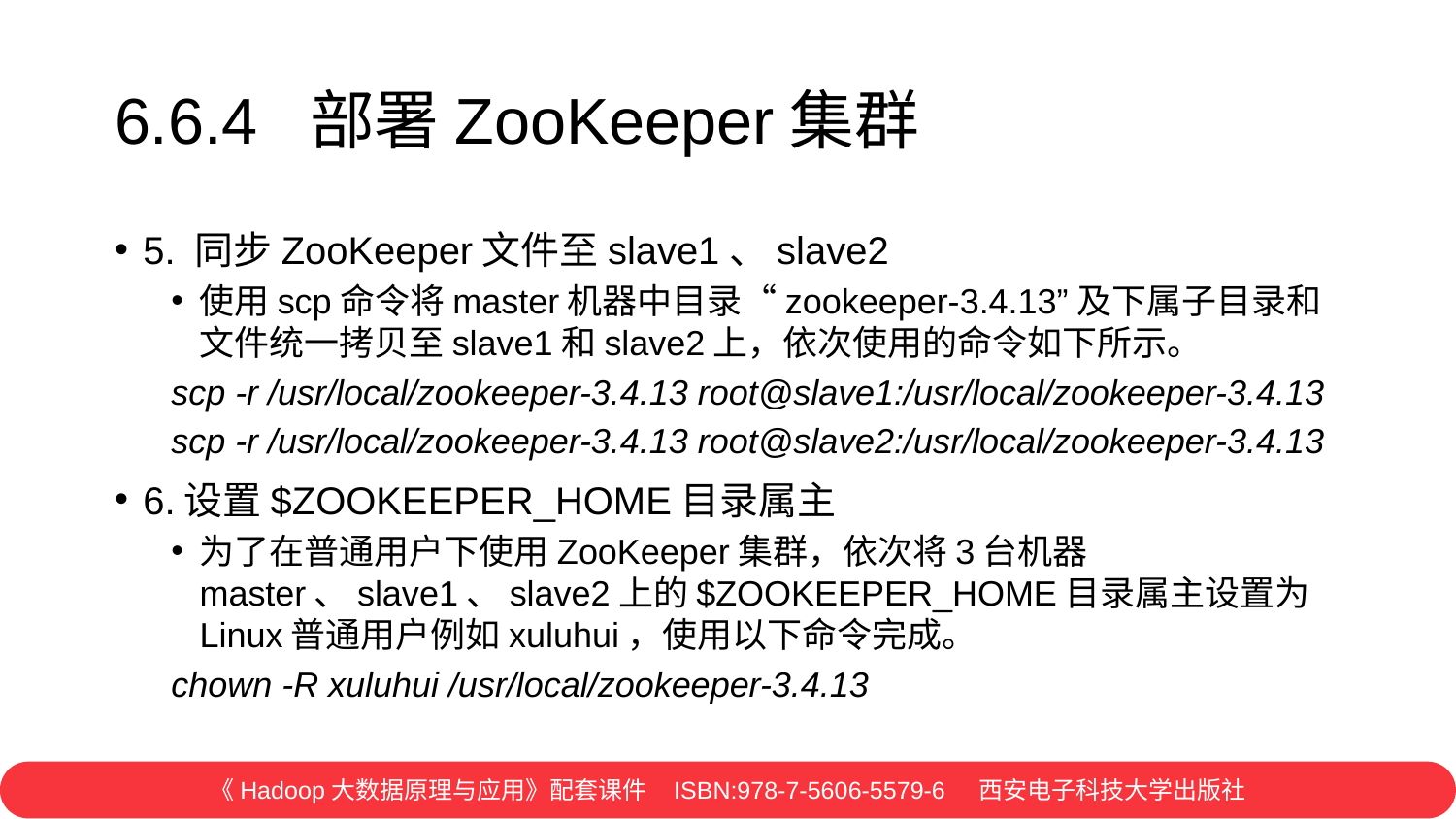

# 6.6.4  部署ZooKeeper集群
5. 同步ZooKeeper文件至slave1、slave2
使用scp命令将master机器中目录“zookeeper-3.4.13”及下属子目录和文件统一拷贝至slave1和slave2上，依次使用的命令如下所示。
scp -r /usr/local/zookeeper-3.4.13 root@slave1:/usr/local/zookeeper-3.4.13
scp -r /usr/local/zookeeper-3.4.13 root@slave2:/usr/local/zookeeper-3.4.13
6.设置$ZOOKEEPER_HOME目录属主
为了在普通用户下使用ZooKeeper集群，依次将3台机器master、slave1、slave2上的$ZOOKEEPER_HOME目录属主设置为Linux普通用户例如xuluhui，使用以下命令完成。
chown -R xuluhui /usr/local/zookeeper-3.4.13